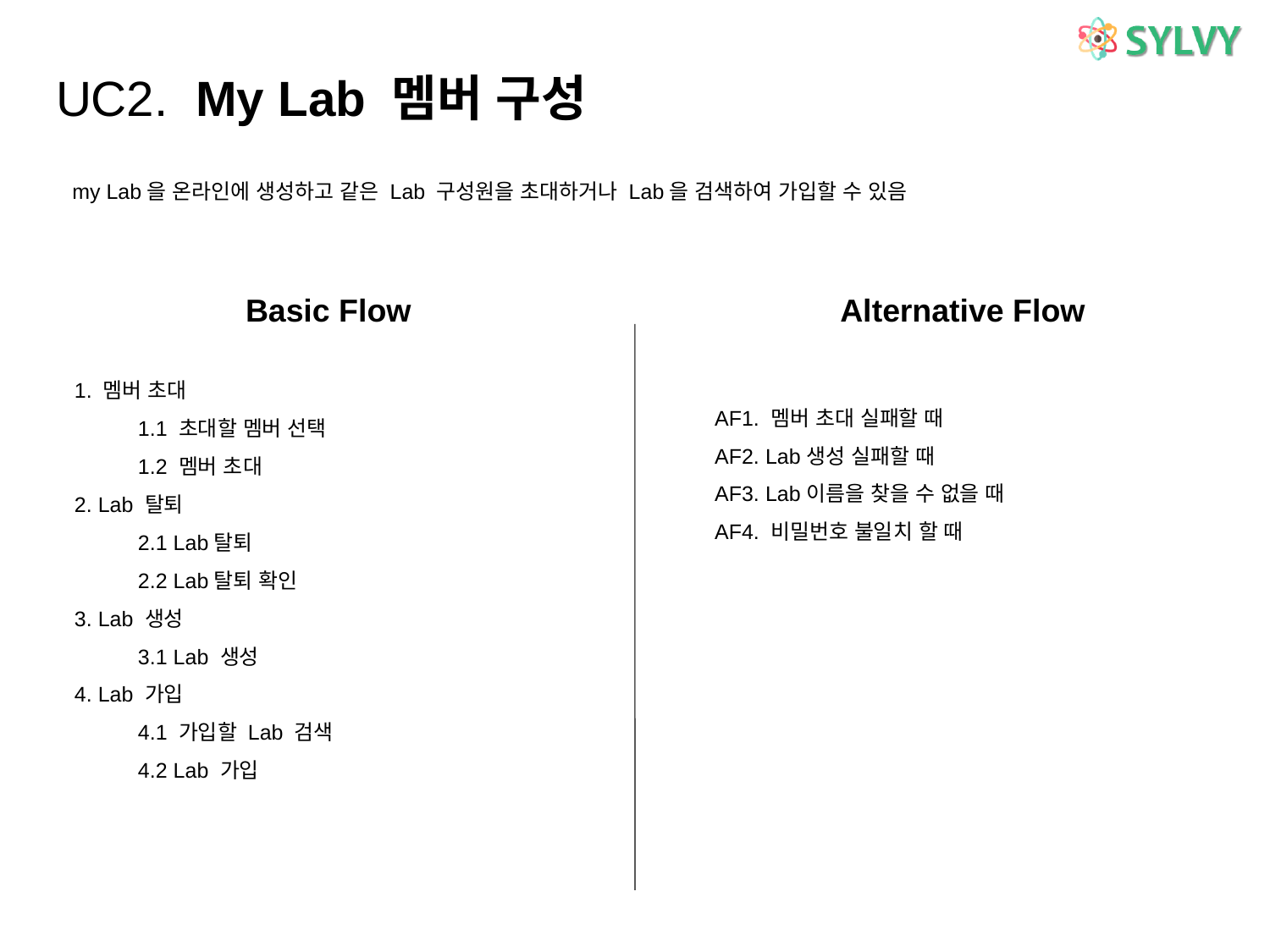

# UC2.  My Lab 멤버 구성
my Lab을 온라인에 생성하고 같은 Lab 구성원을 초대하거나 Lab을 검색하여 가입할 수 있음

Basic Flow

Alternative Flow

1. 멤버 초대
1.1 초대할 멤버 선택
1.2 멤버 초대
2. Lab 탈퇴
2.1 Lab탈퇴
2.2 Lab탈퇴 확인
3. Lab 생성
3.1 Lab 생성
4. Lab 가입
4.1 가입할 Lab 검색
4.2 Lab 가입

AF1. 멤버 초대 실패할 때
AF2. Lab생성 실패할 때
AF3. Lab이름을 찾을 수 없을 때
AF4. 비밀번호 불일치 할 때